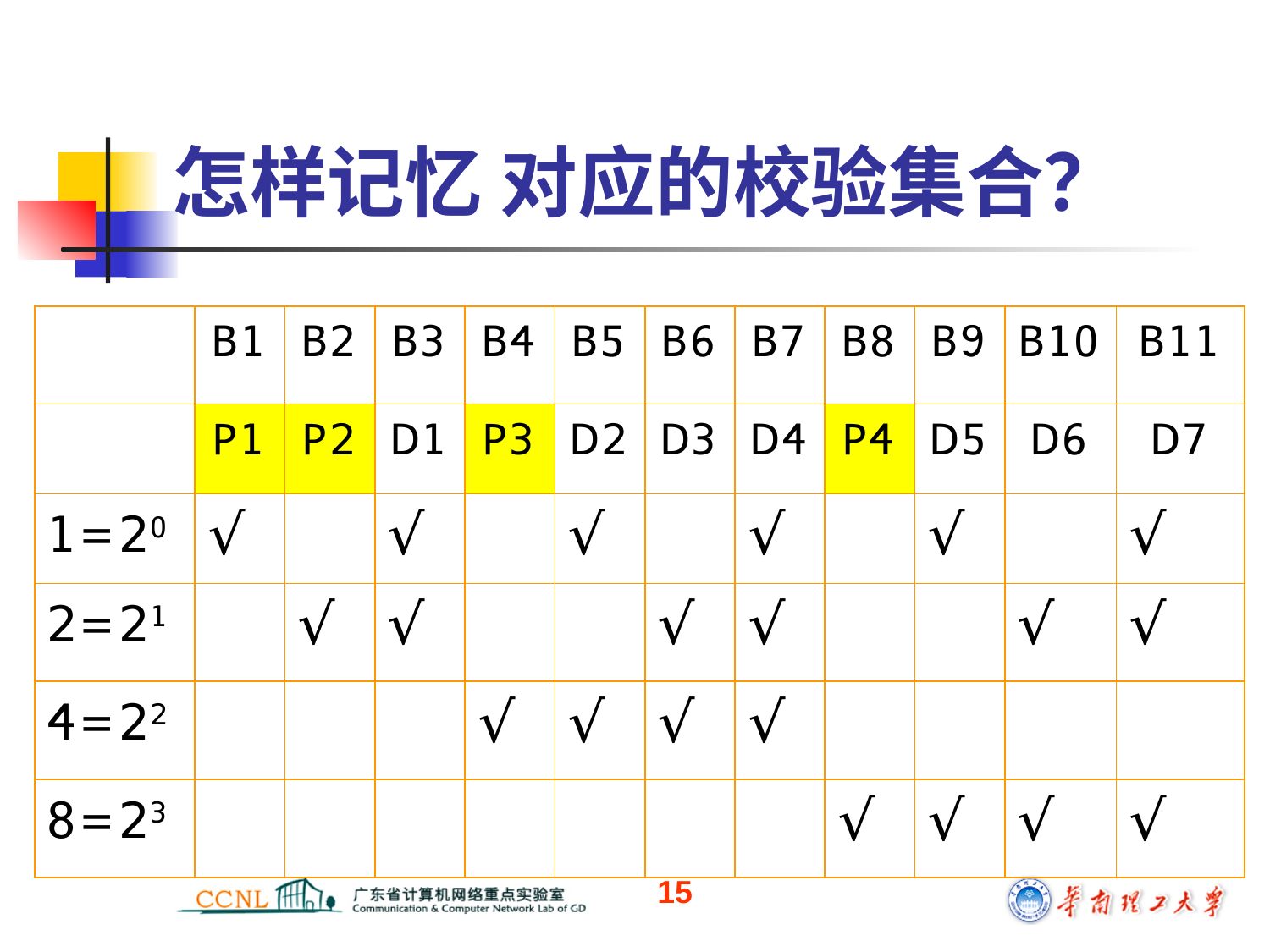

# 怎样记忆 对应的校验集合？

|  | B1 | B2 | B3 | B4 | B5 | B6 | B7 | B8 | B9 | B10 | B11 |
| --- | --- | --- | --- | --- | --- | --- | --- | --- | --- | --- | --- |
|  | P1 | P2 | D1 | P3 | D2 | D3 | D4 | P4 | D5 | D6 | D7 |
| 1=20 | √ |  | √ |  | √ |  | √ |  | √ |  | √ |
| 2=21 |  | √ | √ |  |  | √ | √ |  |  | √ | √ |
| 4=22 |  |  |  | √ | √ | √ | √ |  |  |  |  |
| 8=23 |  |  |  |  |  |  |  | √ | √ | √ | √ |